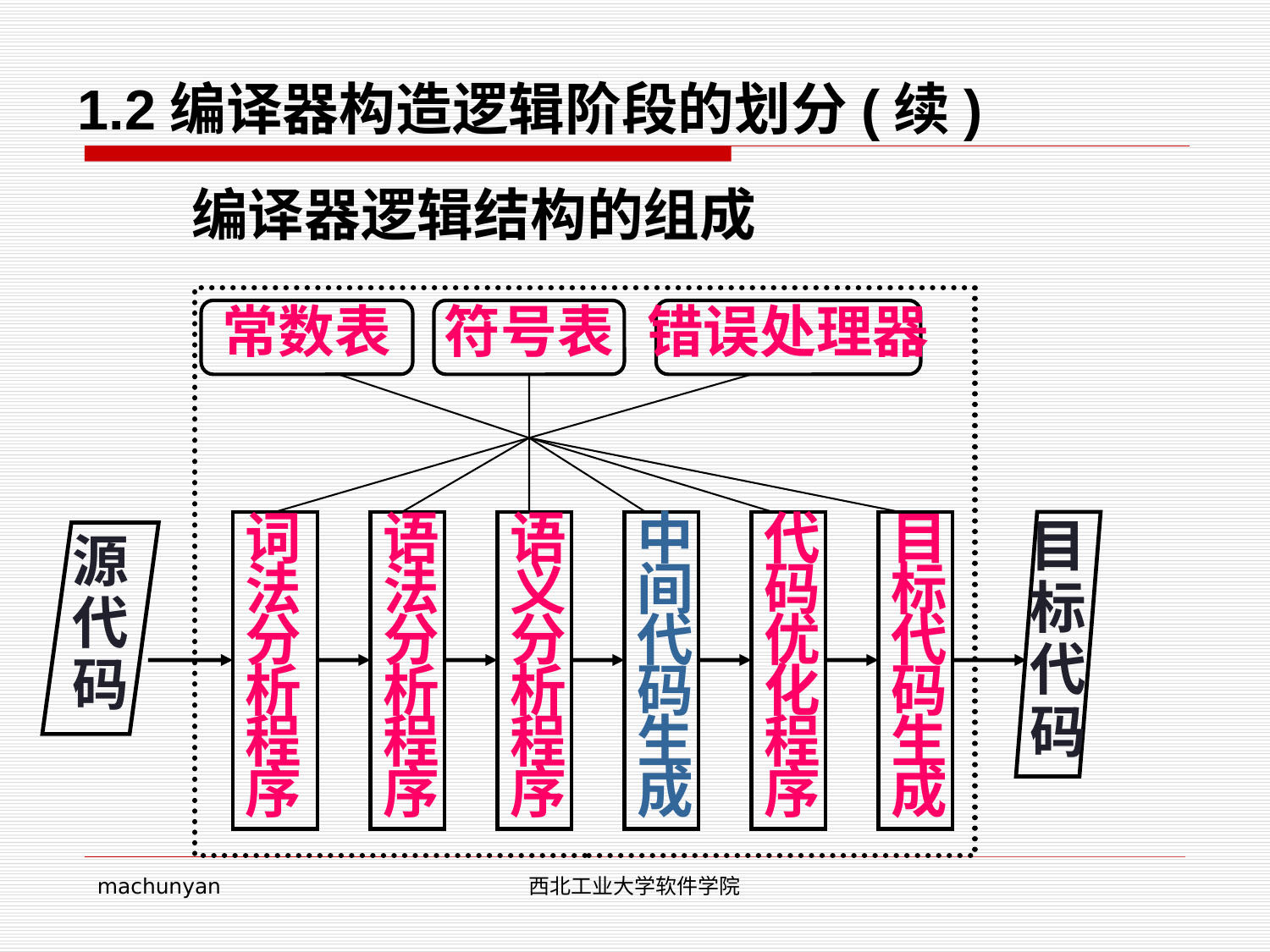

1.2编译器构造逻辑阶段的划分(续)
# 编译器逻辑结构的组成

常数表
符号表
错误处理器

词法分析程序
语法分析程序
语义分析程序
中间代码生成
代码优化程序
目标代码生成
目
标
代
码
源
代
码

machunyan

西北工业大学软件学院
22